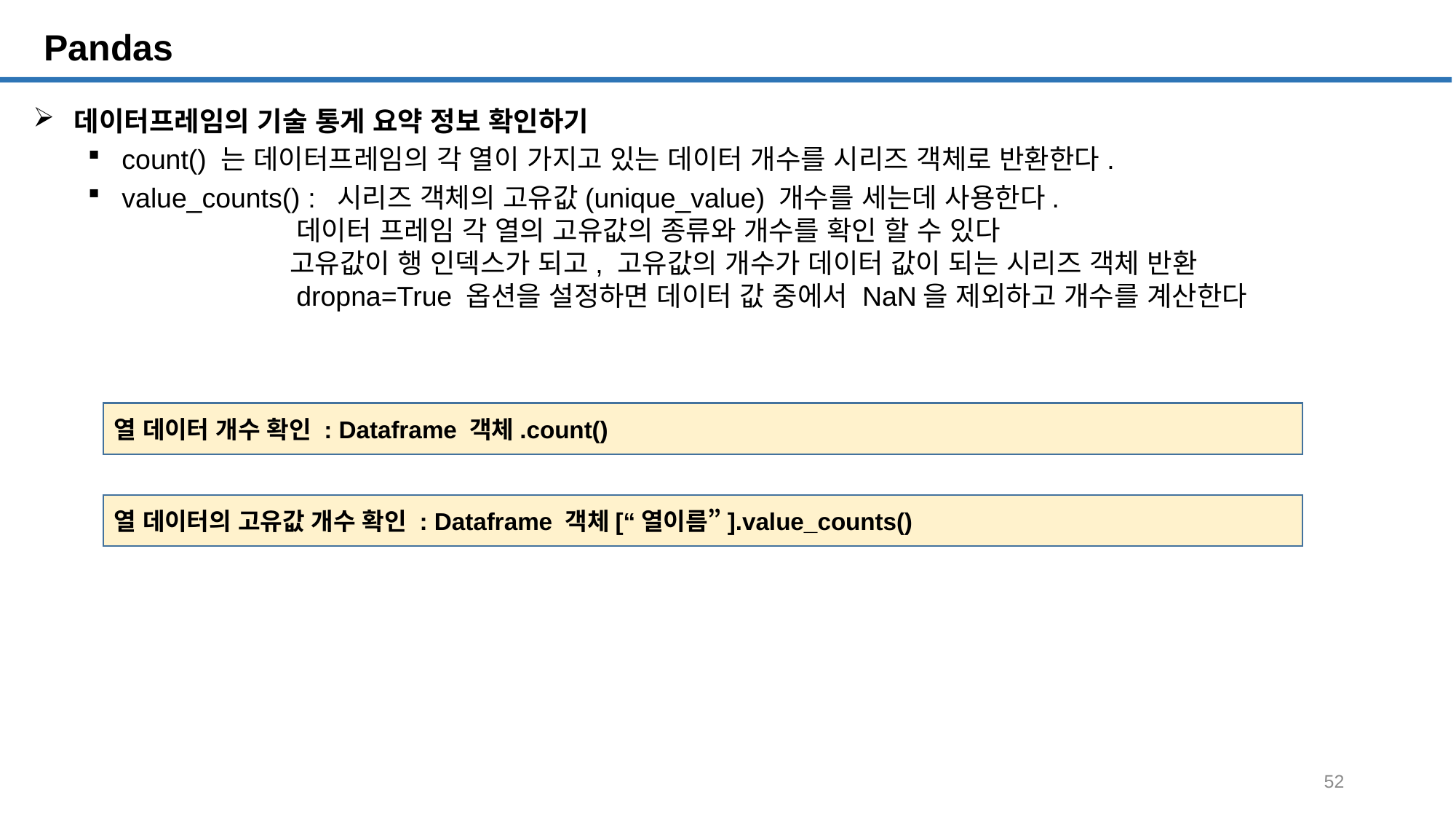

SQL 튜닝 개요
# Pandas

데이터프레임의 기술 통게 요약 정보 확인하기
count() 는 데이터프레임의 각 열이 가지고 있는 데이터 개수를 시리즈 객체로 반환한다.
value_counts() :  시리즈 객체의 고유값(unique_value) 개수를 세는데 사용한다.
                      데이터 프레임 각 열의 고유값의 종류와 개수를 확인 할 수 있다
                      고유값이 행 인덱스가 되고, 고유값의 개수가 데이터 값이 되는 시리즈 객체 반환
                      dropna=True 옵션을 설정하면 데이터 값 중에서 NaN을 제외하고 개수를 계산한다

열 데이터 개수 확인 : Dataframe 객체.count()
열 데이터의 고유값 개수 확인 : Dataframe 객체[“열이름”].value_counts()
52